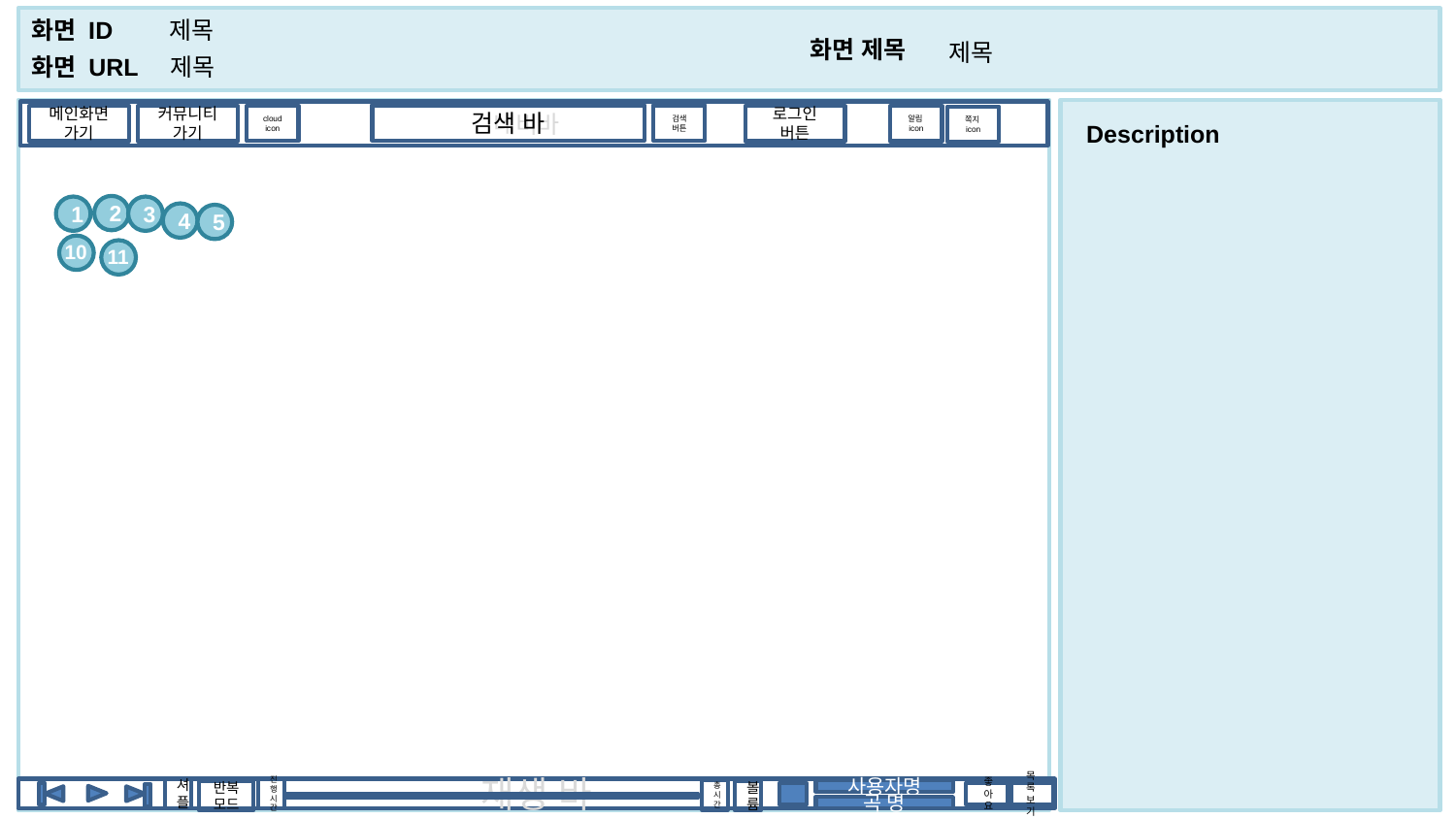

제목
제목
제목
      네비바
검색 바
검색
버튼
cloud
icon
메인화면
가기
커뮤니티가기
로그인
버튼
알림icon
쪽지icon
2
1
3
4
5
10

11

셔플
진행시간
재생 바
총시간
사용자명
볼륨
반복 모드

좋아요
목록
보기

곡 명